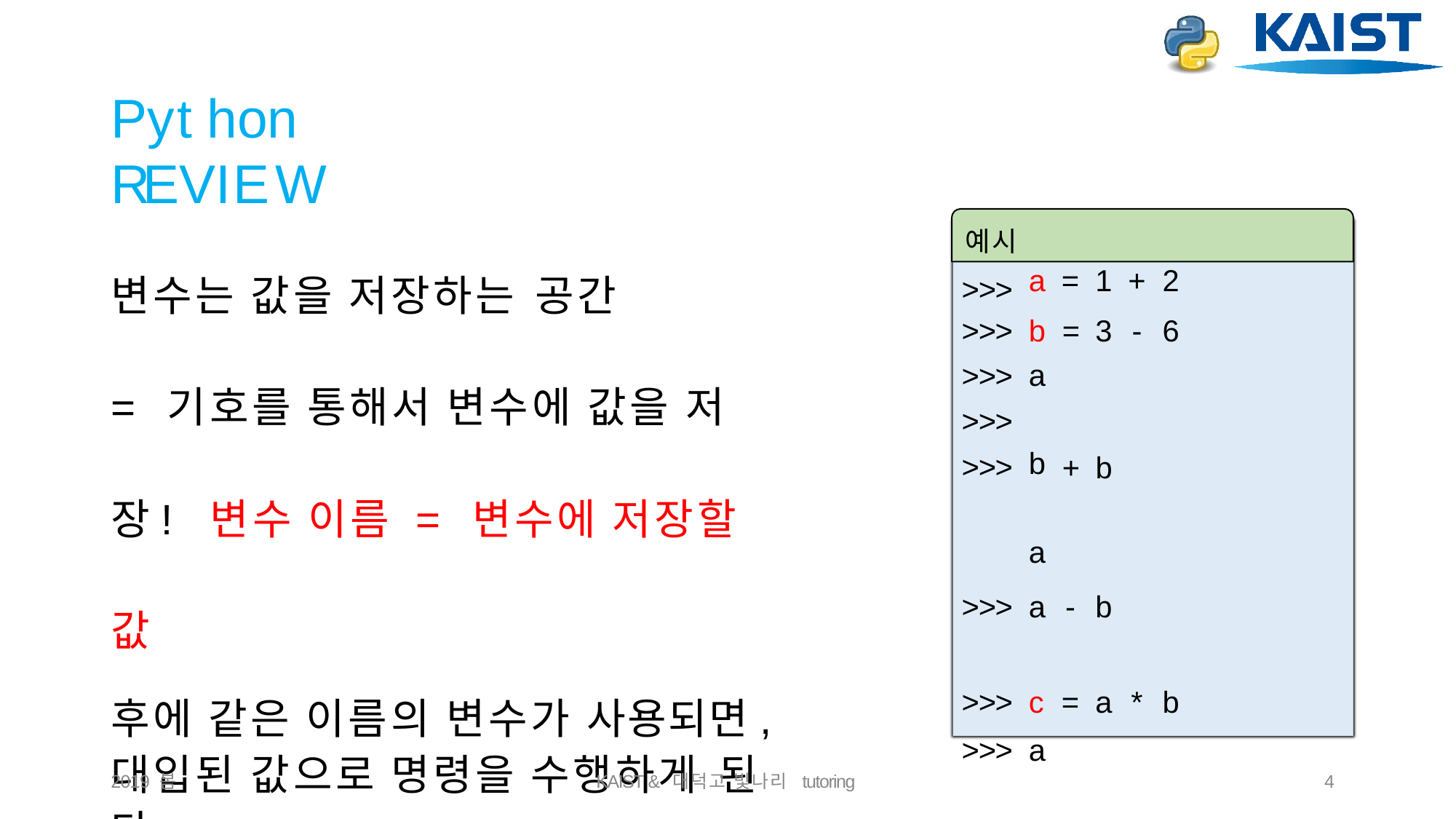

# Python	REVIEW

| 예시 >>> | a | = | 1 | + | 2 |
| --- | --- | --- | --- | --- | --- |
| >>> >>> >>> >>> | b a b a | = + | 3 b | - | 6 |
| >>> | a | - | b |  |  |
| >>> | c | = | a | \* | b |
| >>> | a |  |  |  |  |
변수는 값을 저장하는 공간
= 기호를 통해서 변수에 값을 저장!  변수 이름 = 변수에 저장할 값

후에 같은 이름의 변수가 사용되면,  대입된 값으로 명령을 수행하게 된다.
2019 봄
KAIST & 대덕고 빛나리 tutoring
4